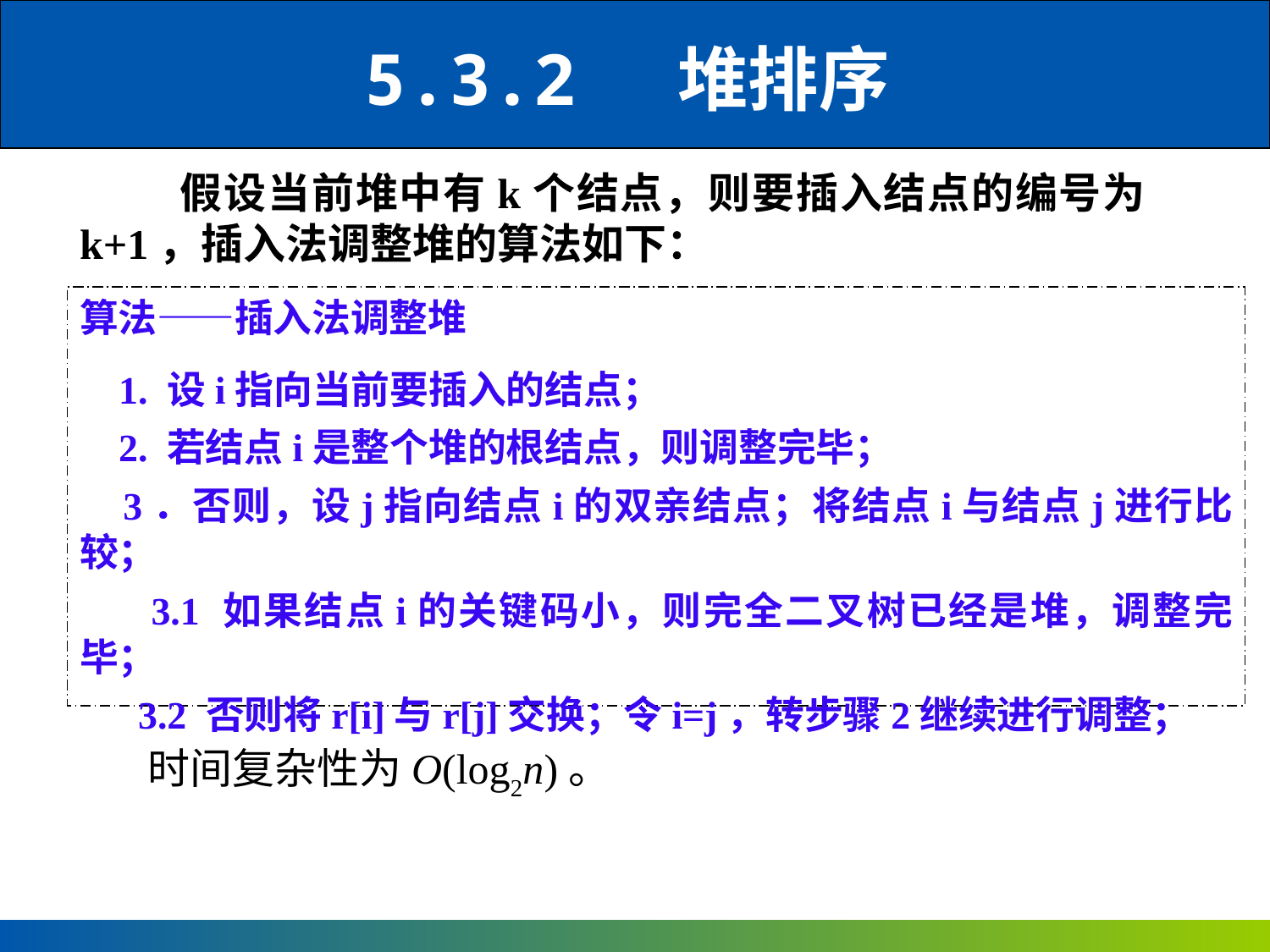

5.3.2  堆排序
        假设当前堆中有k个结点，则要插入结点的编号为k+1，插入法调整堆的算法如下：
算法——插入法调整堆
    1. 设i指向当前要插入的结点；
    2. 若结点i是整个堆的根结点，则调整完毕；
    3．否则，设j指向结点i的双亲结点；将结点i与结点j进行比较；
      3.1 如果结点i的关键码小，则完全二叉树已经是堆，调整完毕；
      3.2 否则将r[i]与r[j]交换；令i=j，转步骤2继续进行调整；
时间复杂性为O(log2n)。